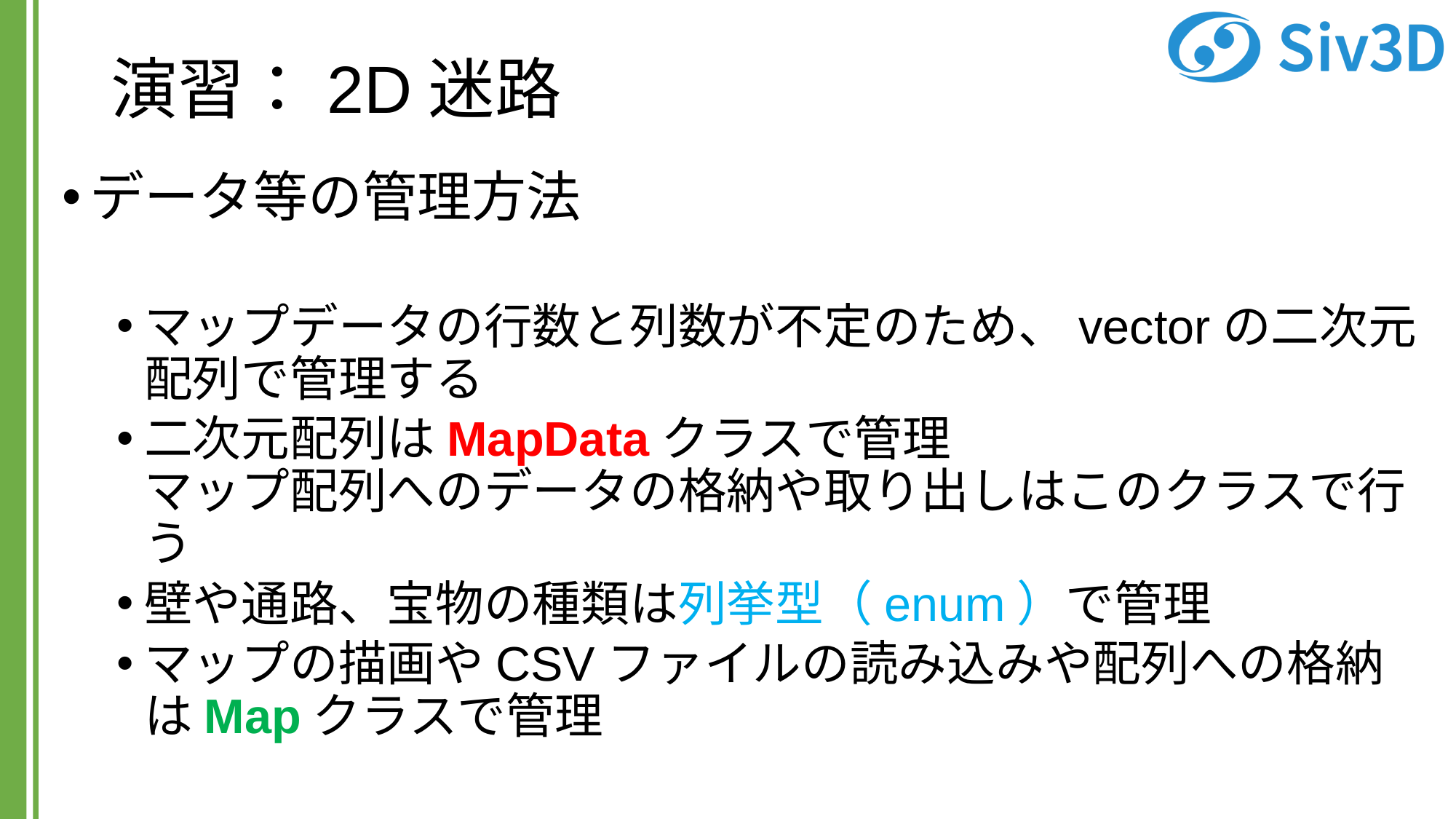

# 演習：2D迷路
データ等の管理方法
マップデータの行数と列数が不定のため、vectorの二次元配列で管理する
二次元配列はMapDataクラスで管理
マップ配列へのデータの格納や取り出しはこのクラスで行う
壁や通路、宝物の種類は列挙型（enum）で管理
マップの描画やCSVファイルの読み込みや配列への格納はMapクラスで管理